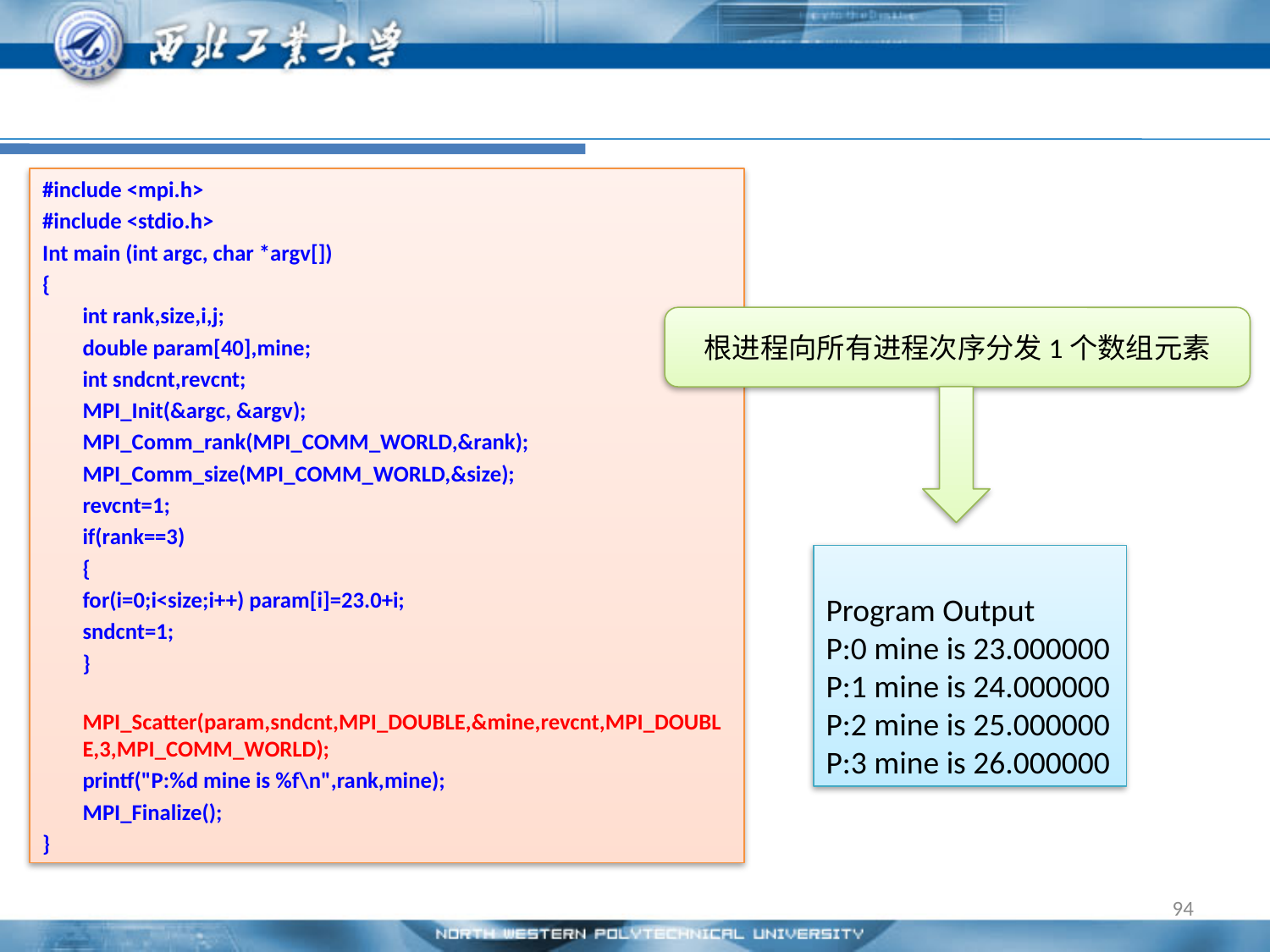

#
#include <mpi.h>
#include <stdio.h>
Int main (int argc, char *argv[])
{
	int rank,size,i,j;
	double param[40],mine;
	int sndcnt,revcnt;
	MPI_Init(&argc, &argv);
	MPI_Comm_rank(MPI_COMM_WORLD,&rank);
	MPI_Comm_size(MPI_COMM_WORLD,&size);
	revcnt=1;
	if(rank==3)
	{
		for(i=0;i<size;i++) param[i]=23.0+i;
		sndcnt=1;
	}
	MPI_Scatter(param,sndcnt,MPI_DOUBLE,&mine,revcnt,MPI_DOUBLE,3,MPI_COMM_WORLD);
	printf("P:%d mine is %f\n",rank,mine);
	MPI_Finalize();
}
根进程向所有进程次序分发1个数组元素

Program Output
P:0 mine is 23.000000
P:1 mine is 24.000000
P:2 mine is 25.000000
P:3 mine is 26.000000
94